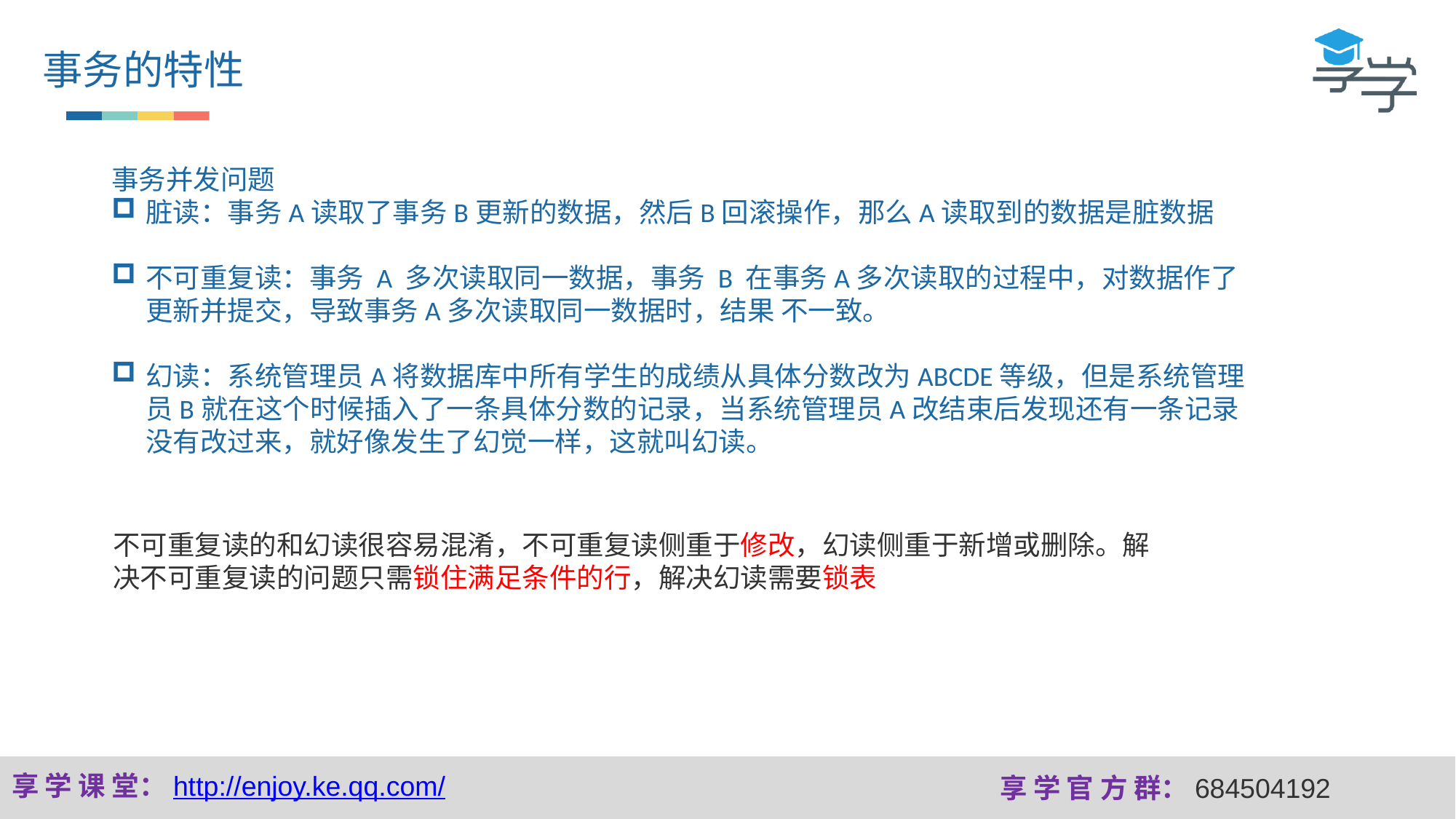

事务的特性

事务并发问题
脏读：事务A读取了事务B更新的数据，然后B回滚操作，那么A读取到的数据是脏数据

不可重复读：事务 A 多次读取同一数据，事务 B 在事务A多次读取的过程中，对数据作了更新并提交，导致事务A多次读取同一数据时，结果 不一致。

幻读：系统管理员A将数据库中所有学生的成绩从具体分数改为ABCDE等级，但是系统管理员B就在这个时候插入了一条具体分数的记录，当系统管理员A改结束后发现还有一条记录没有改过来，就好像发生了幻觉一样，这就叫幻读。
不可重复读的和幻读很容易混淆，不可重复读侧重于修改，幻读侧重于新增或删除。解决不可重复读的问题只需锁住满足条件的行，解决幻读需要锁表